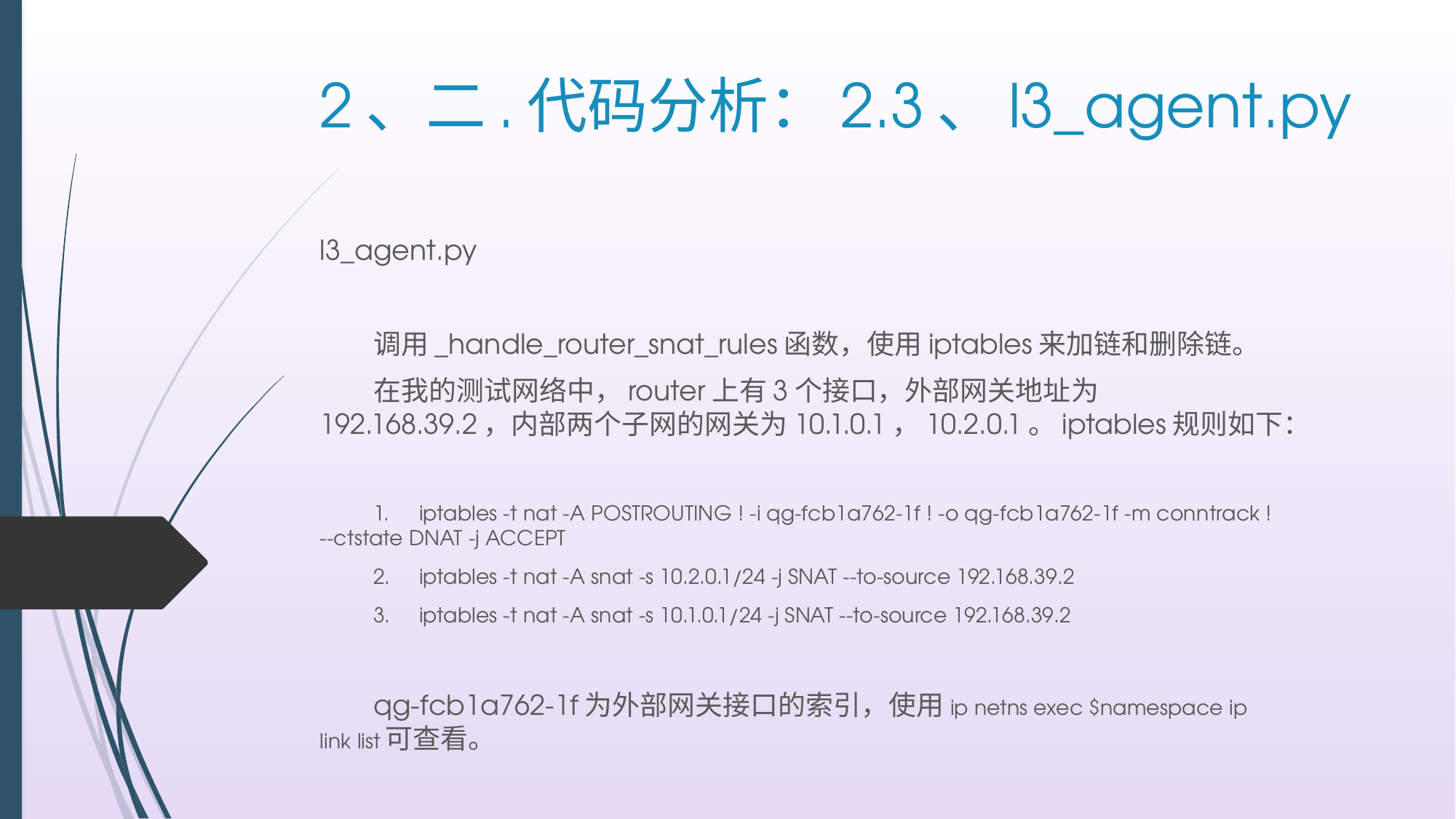

# 2、二.代码分析：2.3、l3_agent.py
l3_agent.py

调用_handle_router_snat_rules函数，使用iptables来加链和删除链。
在我的测试网络中，router上有3个接口，外部网关地址为192.168.39.2，内部两个子网的网关为10.1.0.1，10.2.0.1。iptables规则如下：

1.	iptables -t nat -A POSTROUTING ! -i qg-fcb1a762-1f ! -o qg-fcb1a762-1f -m conntrack ! --ctstate DNAT -j ACCEPT
2.	iptables -t nat -A snat -s 10.2.0.1/24 -j SNAT --to-source 192.168.39.2
3.	iptables -t nat -A snat -s 10.1.0.1/24 -j SNAT --to-source 192.168.39.2

qg-fcb1a762-1f为外部网关接口的索引，使用ip netns exec $namespace ip link list可查看。